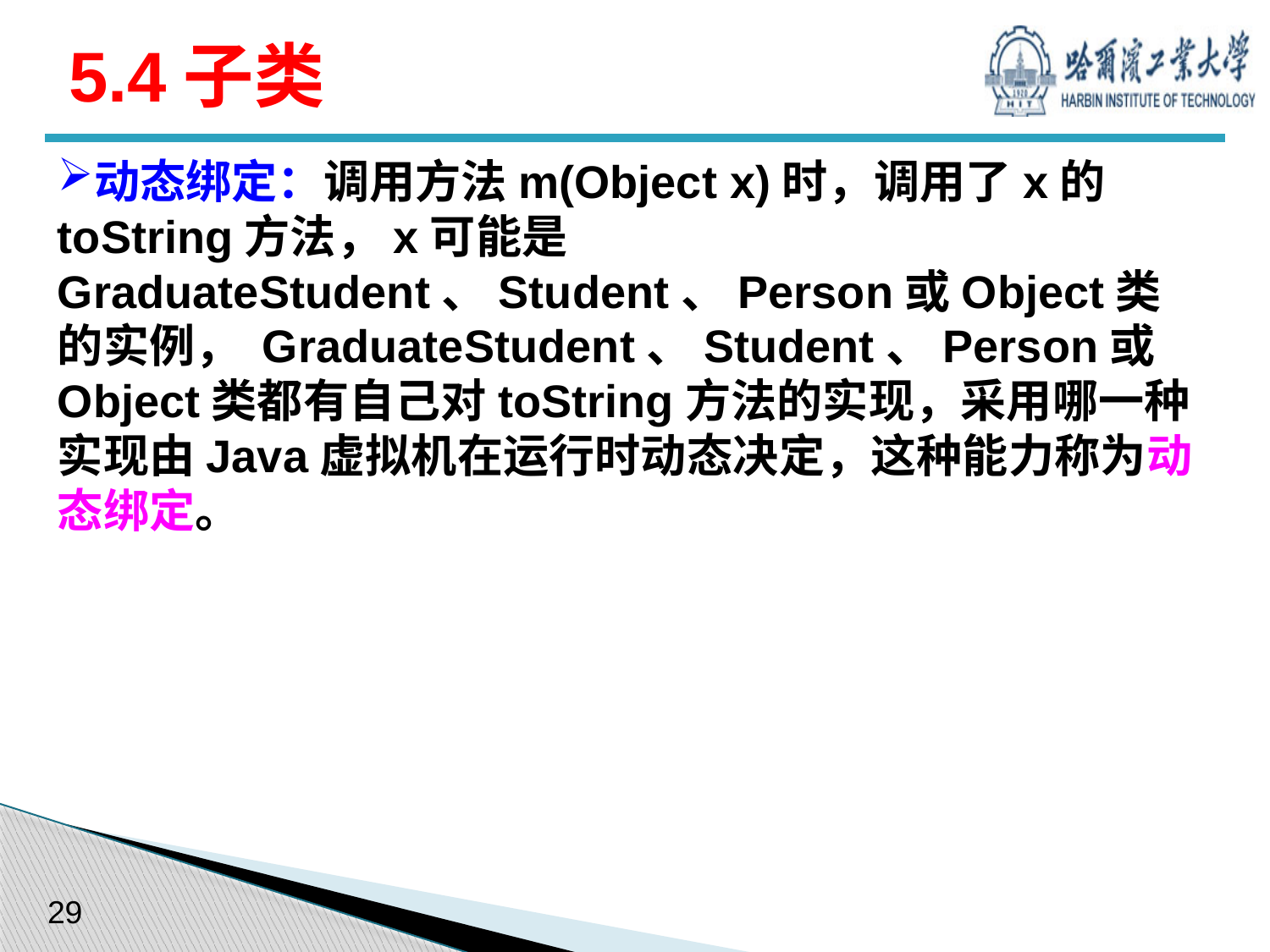

# 5.4子类
动态绑定：调用方法m(Object x)时，调用了x的toString方法，x可能是GraduateStudent、Student、Person或Object类的实例， GraduateStudent、Student、Person或Object类都有自己对toString方法的实现，采用哪一种实现由Java虚拟机在运行时动态决定，这种能力称为动态绑定。